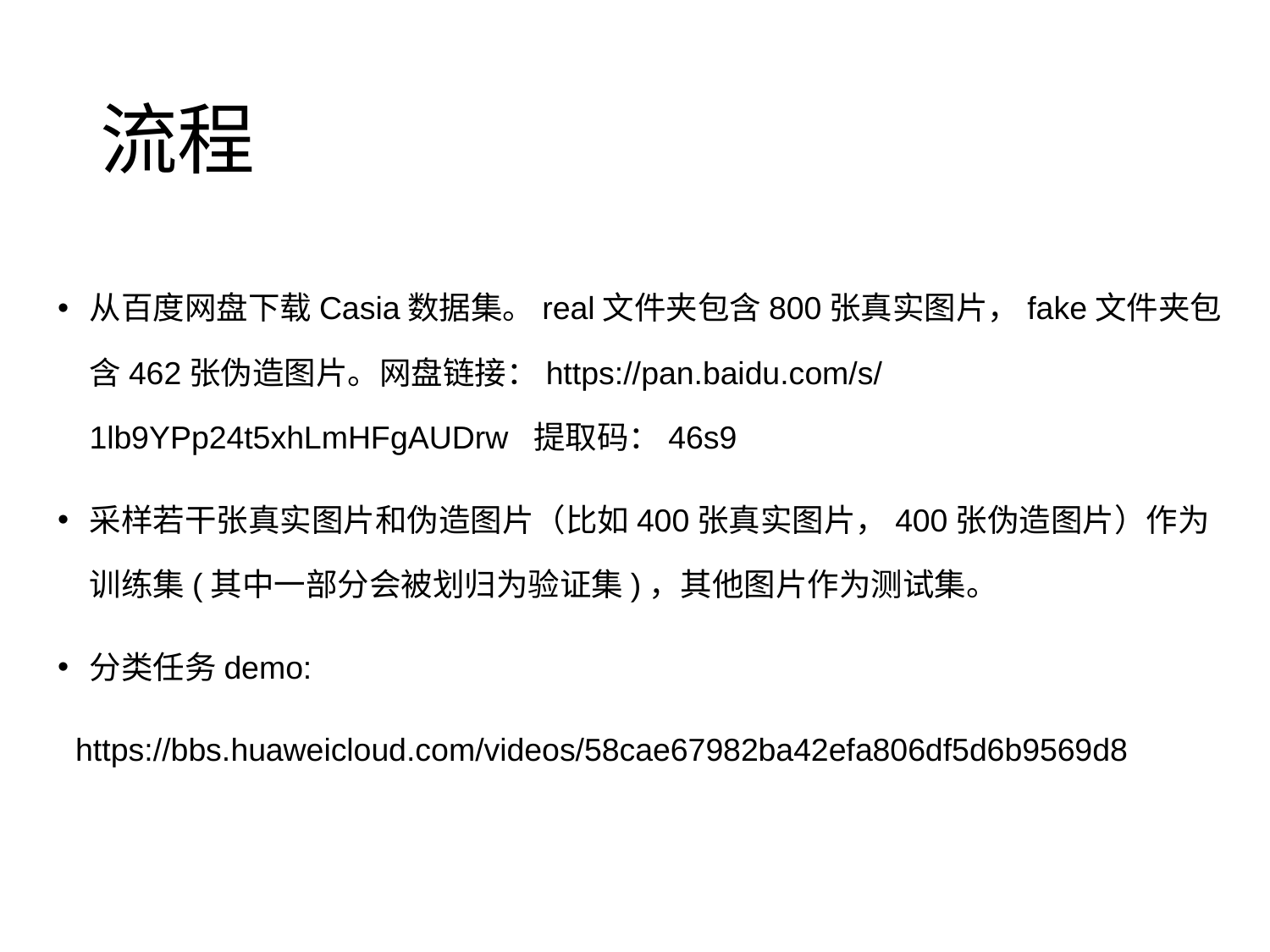

# 流程
从百度网盘下载Casia数据集。real文件夹包含800张真实图片，fake文件夹包含462张伪造图片。网盘链接：https://pan.baidu.com/s/1lb9YPp24t5xhLmHFgAUDrw  提取码：46s9
采样若干张真实图片和伪造图片（比如400张真实图片，400张伪造图片）作为训练集(其中一部分会被划归为验证集)，其他图片作为测试集。
分类任务demo:
  https://bbs.huaweicloud.com/videos/58cae67982ba42efa806df5d6b9569d8